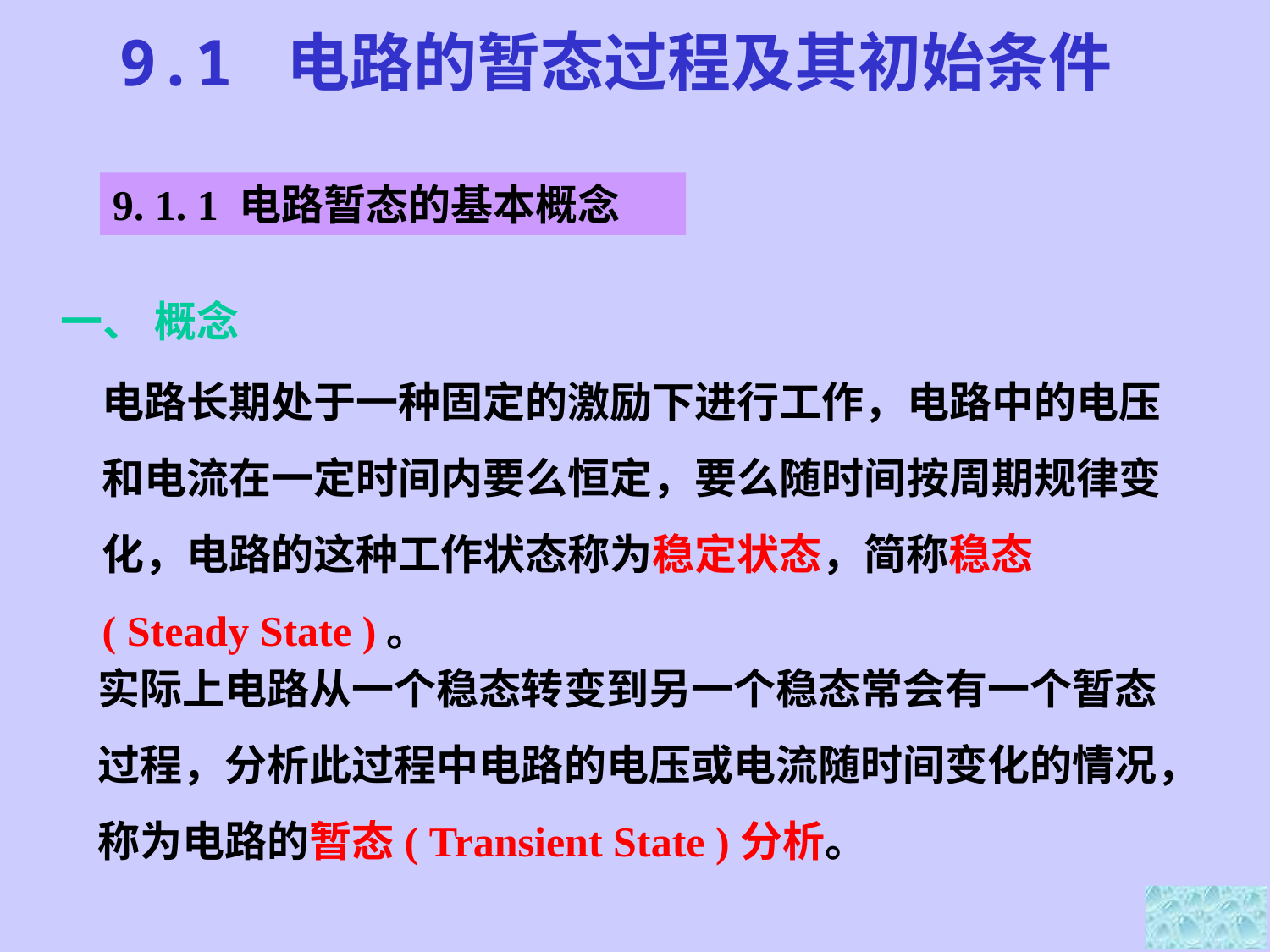

9.1 电路的暂态过程及其初始条件
9. 1. 1 电路暂态的基本概念
一、 概念
电路长期处于一种固定的激励下进行工作，电路中的电压和电流在一定时间内要么恒定，要么随时间按周期规律变化，电路的这种工作状态称为稳定状态，简称稳态( Steady State )。
实际上电路从一个稳态转变到另一个稳态常会有一个暂态过程，分析此过程中电路的电压或电流随时间变化的情况，称为电路的暂态( Transient State )分析。